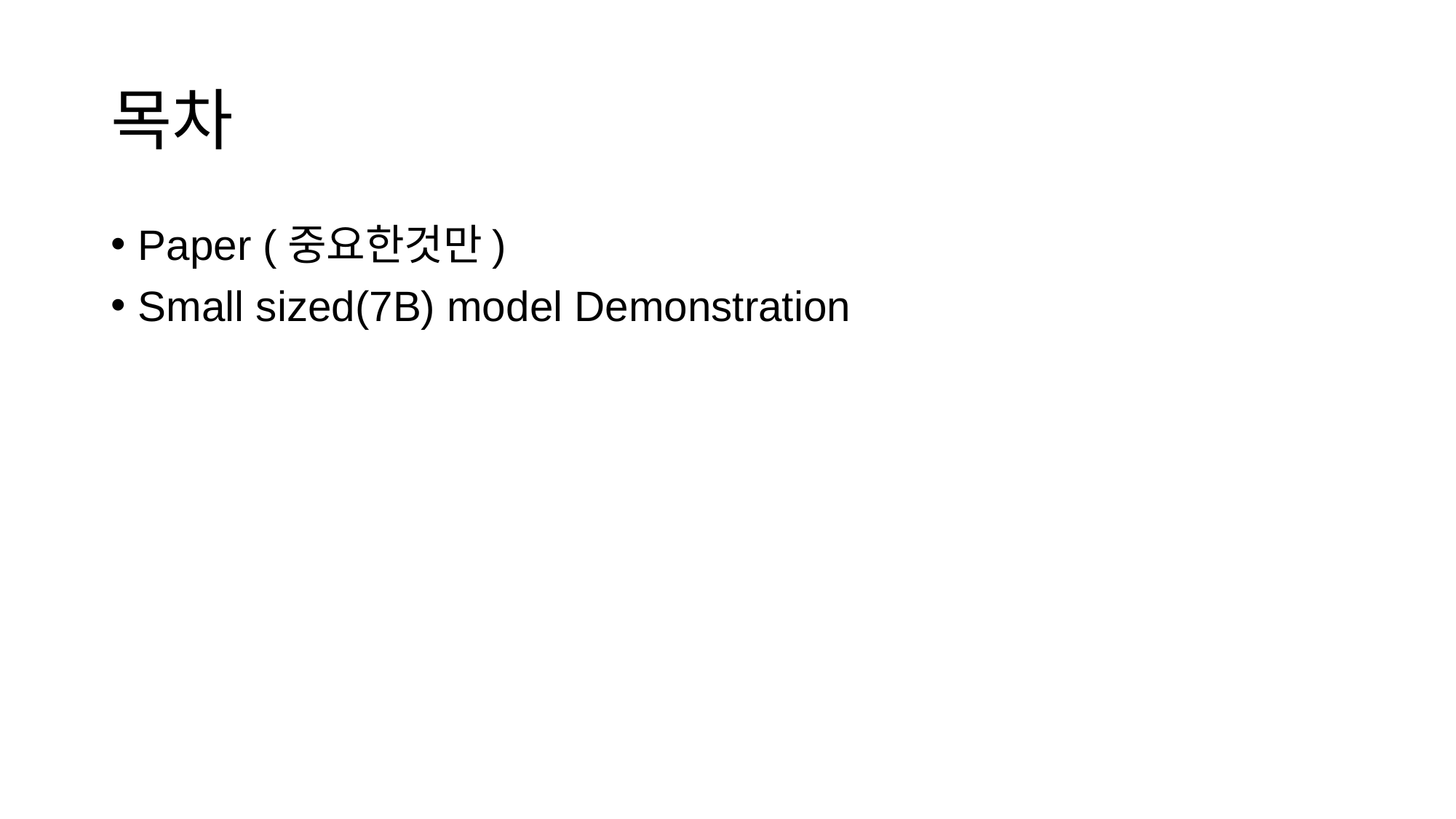

# 목차
Paper (중요한것만)
Small sized(7B) model Demonstration